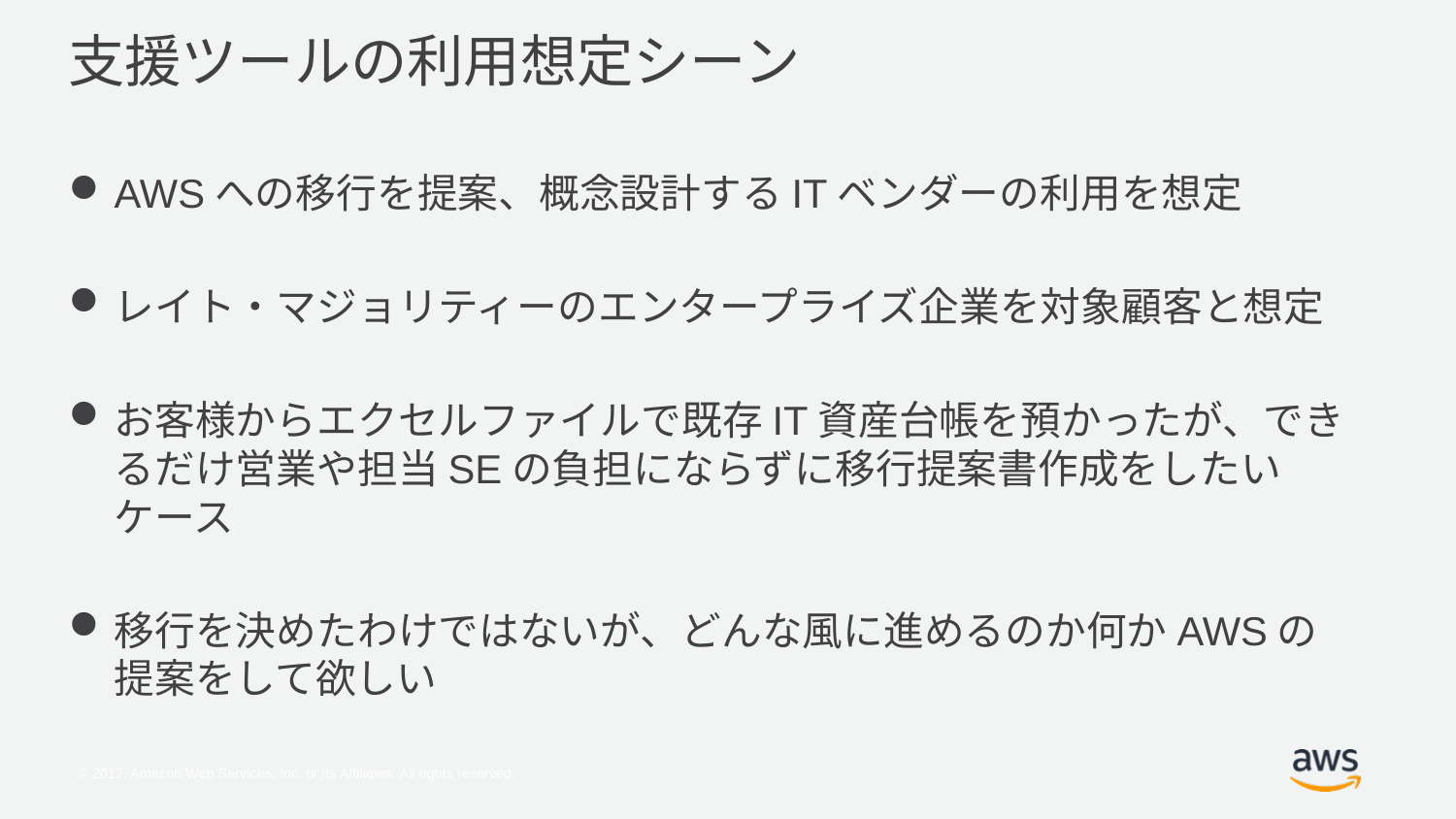

# 支援ツールの利用想定シーン
AWSへの移行を提案、概念設計するITベンダーの利用を想定

レイト・マジョリティーのエンタープライズ企業を対象顧客と想定

お客様からエクセルファイルで既存IT資産台帳を預かったが、できるだけ営業や担当SEの負担にならずに移行提案書作成をしたいケース

移行を決めたわけではないが、どんな風に進めるのか何かAWSの提案をして欲しい